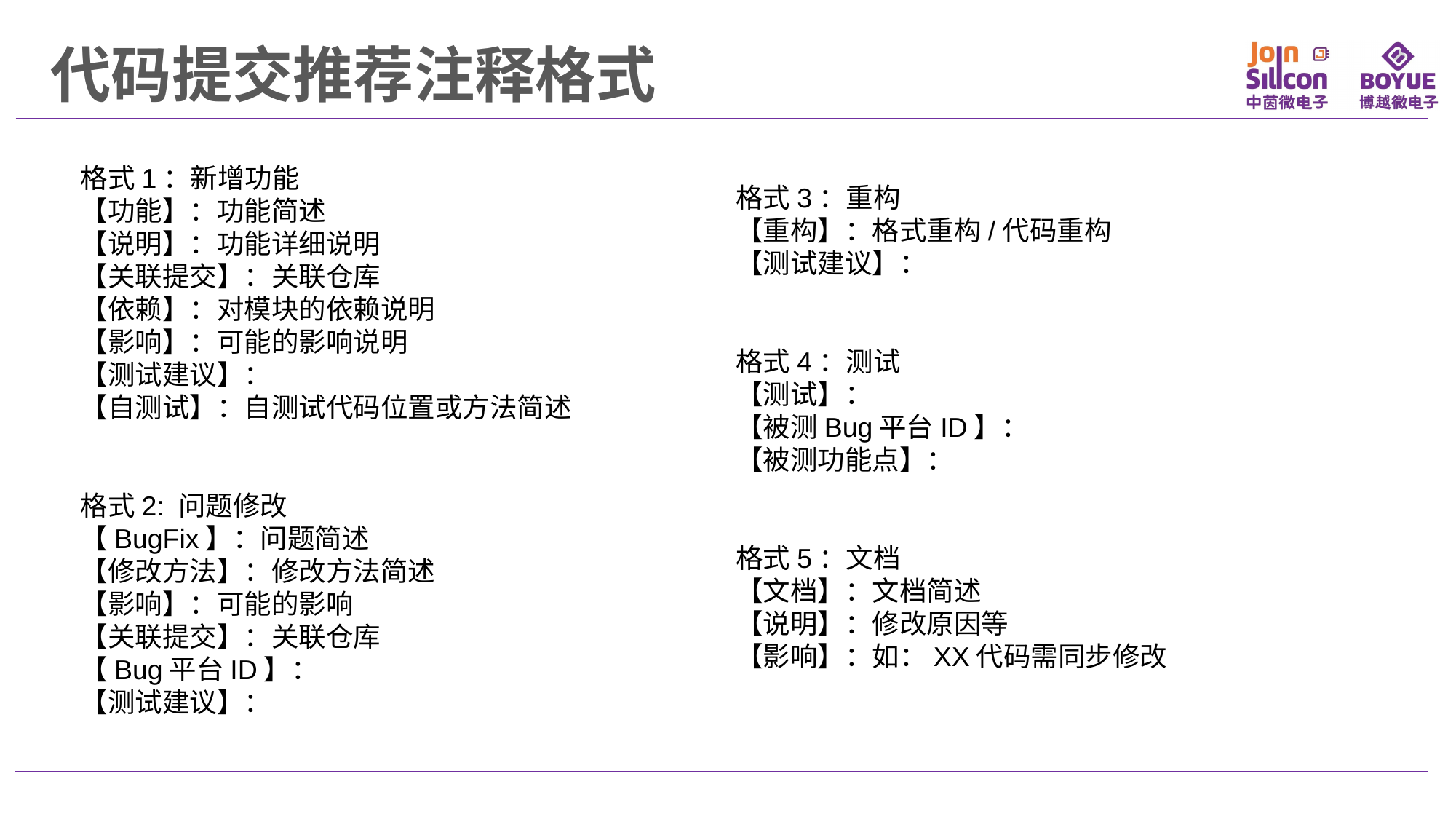

代码提交推荐注释格式

格式1：新增功能
【功能】：功能简述
【说明】：功能详细说明
【关联提交】：关联仓库
【依赖】：对模块的依赖说明
【影响】：可能的影响说明
【测试建议】：
【自测试】：自测试代码位置或方法简述

格式2: 问题修改
【BugFix】：问题简述
【修改方法】：修改方法简述
【影响】：可能的影响
【关联提交】：关联仓库
【Bug平台ID】：
【测试建议】：
格式3：重构
【重构】：格式重构/代码重构
【测试建议】：

格式4：测试
【测试】：
【被测Bug平台ID】：
【被测功能点】：

格式5：文档
【文档】：文档简述
【说明】：修改原因等
【影响】：如：XX代码需同步修改